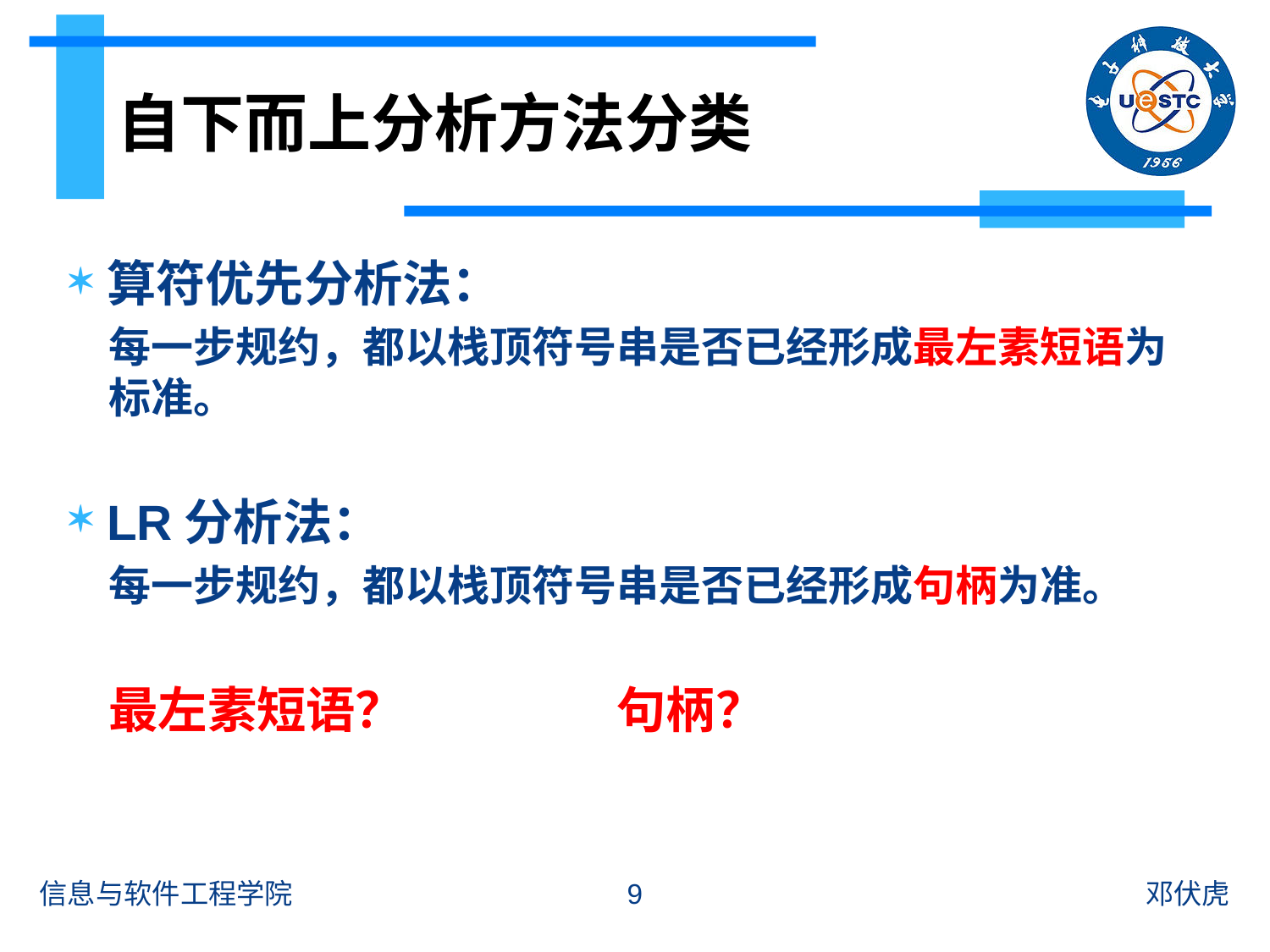

# 自下而上分析方法分类
算符优先分析法：
每一步规约，都以栈顶符号串是否已经形成最左素短语为标准。

LR分析法：
每一步规约，都以栈顶符号串是否已经形成句柄为准。

最左素短语？		句柄？
9
信息与软件工程学院
邓伏虎